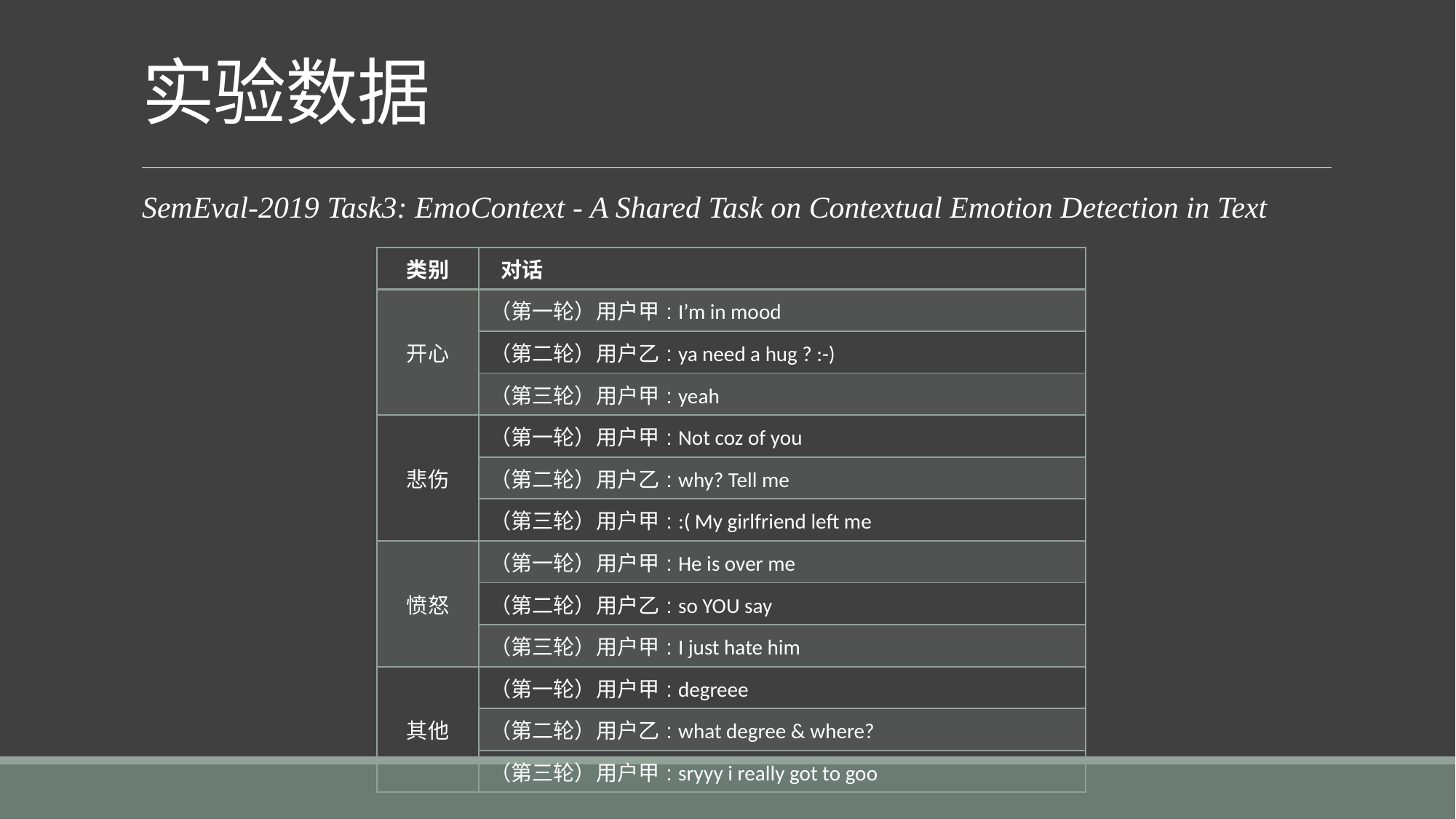

# 实验数据
SemEval-2019 Task3: EmoContext - A Shared Task on Contextual Emotion Detection in Text
| 类别 | 对话 |
| --- | --- |
| 开心 | （第一轮）用户甲: I’m in mood |
|  | （第二轮）用户乙: ya need a hug ? :-) |
|  | （第三轮）用户甲: yeah |
| 悲伤 | （第一轮）用户甲: Not coz of you |
|  | （第二轮）用户乙: why? Tell me |
|  | （第三轮）用户甲: :( My girlfriend left me |
| 愤怒 | （第一轮）用户甲: He is over me |
|  | （第二轮）用户乙: so YOU say |
|  | （第三轮）用户甲: I just hate him |
| 其他 | （第一轮）用户甲: degreee |
|  | （第二轮）用户乙: what degree & where? |
|  | （第三轮）用户甲: sryyy i really got to goo |